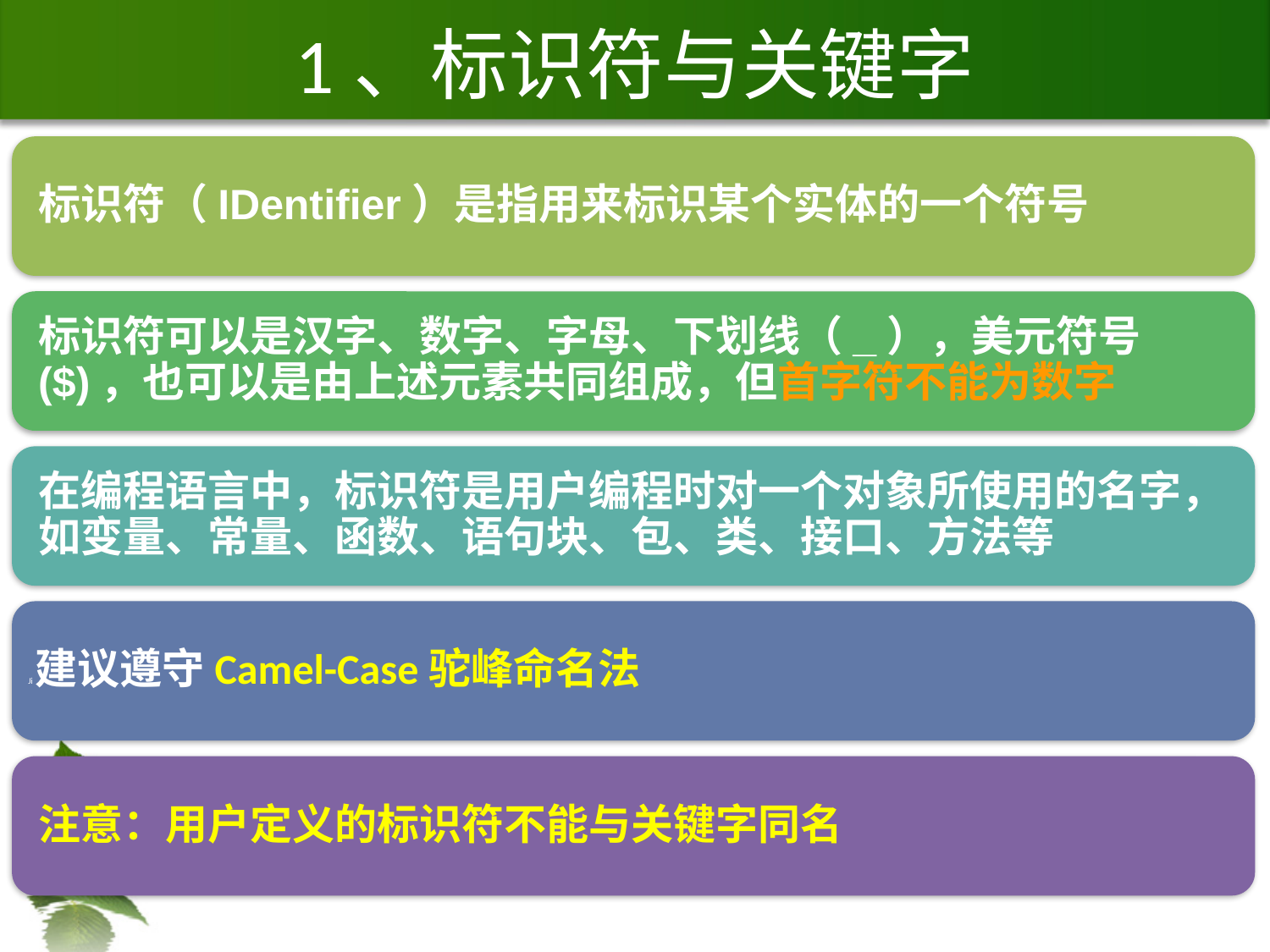

# 1、标识符与关键字
标识符（IDentifier）是指用来标识某个实体的一个符号
标识符可以是汉字、数字、字母、下划线（_），美元符号($)，也可以是由上述元素共同组成，但首字符不能为数字
在编程语言中，标识符是用户编程时对一个对象所使用的名字，如变量、常量、函数、语句块、包、类、接口、方法等
Ji建议遵守Camel-Case驼峰命名法
注意：用户定义的标识符不能与关键字同名